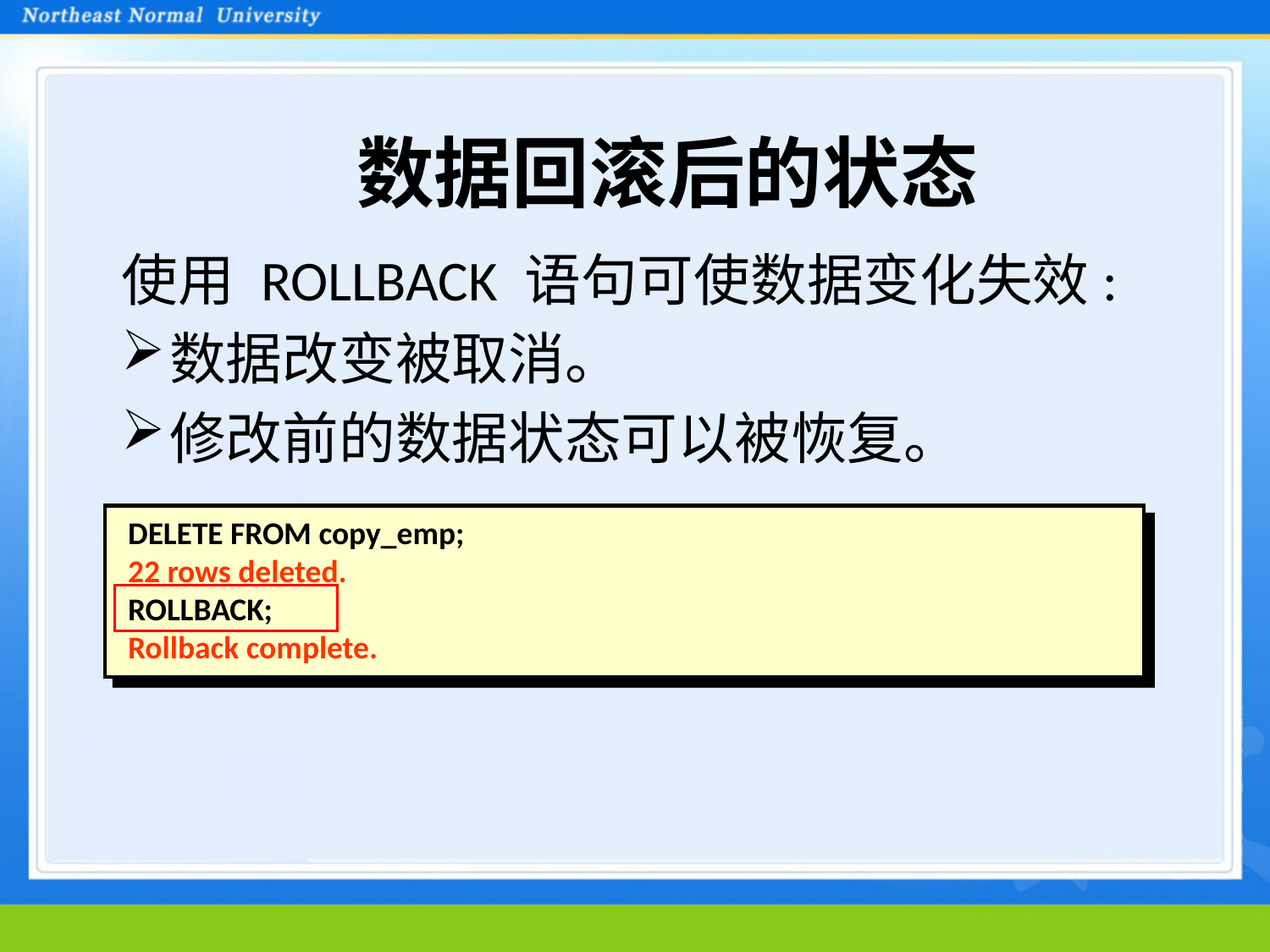

# 数据回滚后的状态
使用 ROLLBACK 语句可使数据变化失效:
数据改变被取消。
修改前的数据状态可以被恢复。

DELETE FROM copy_emp;
22 rows deleted.
ROLLBACK;
Rollback complete.